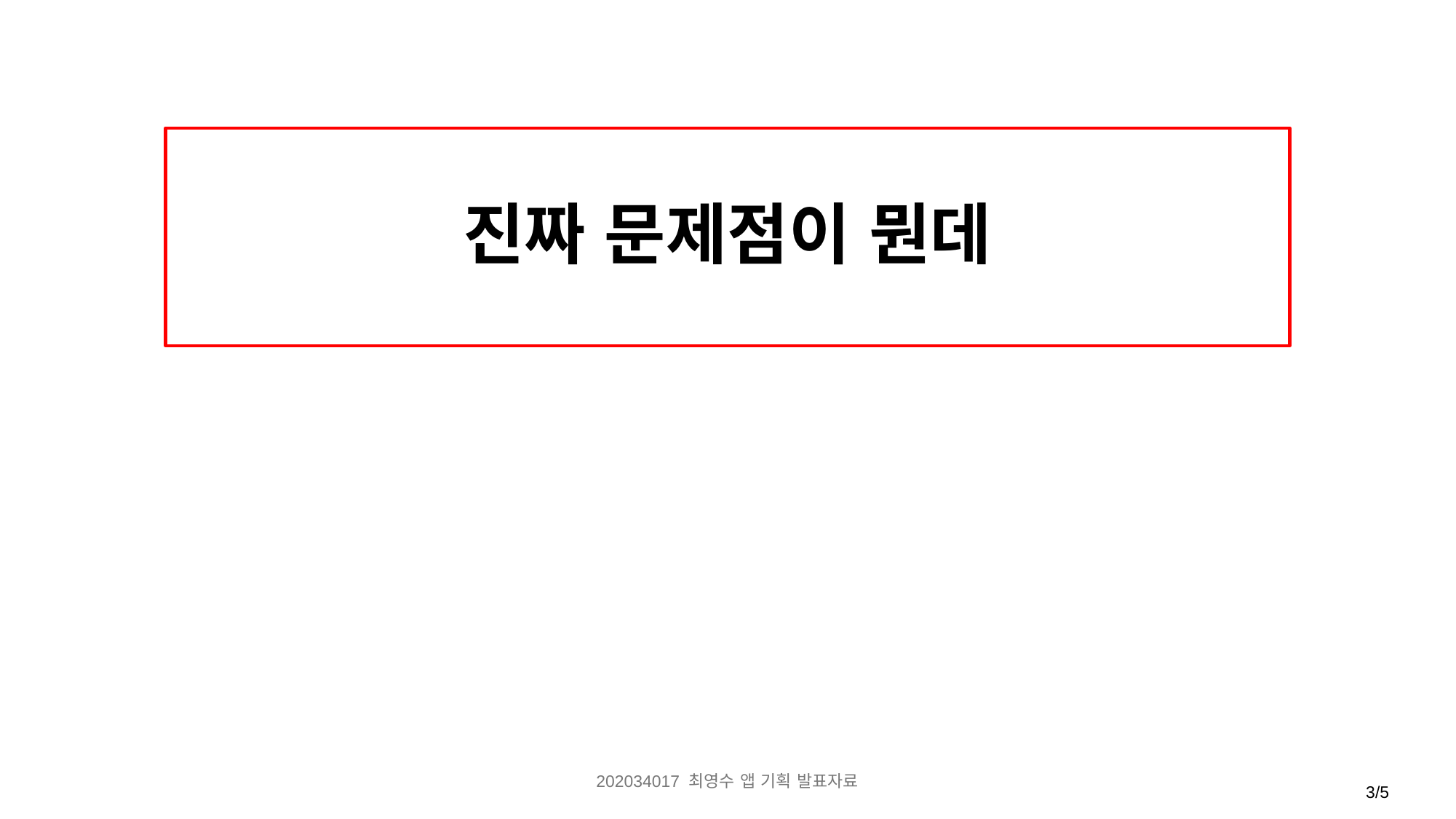

진짜 문제점이 뭔데
202034017 최영수 앱 기획 발표자료